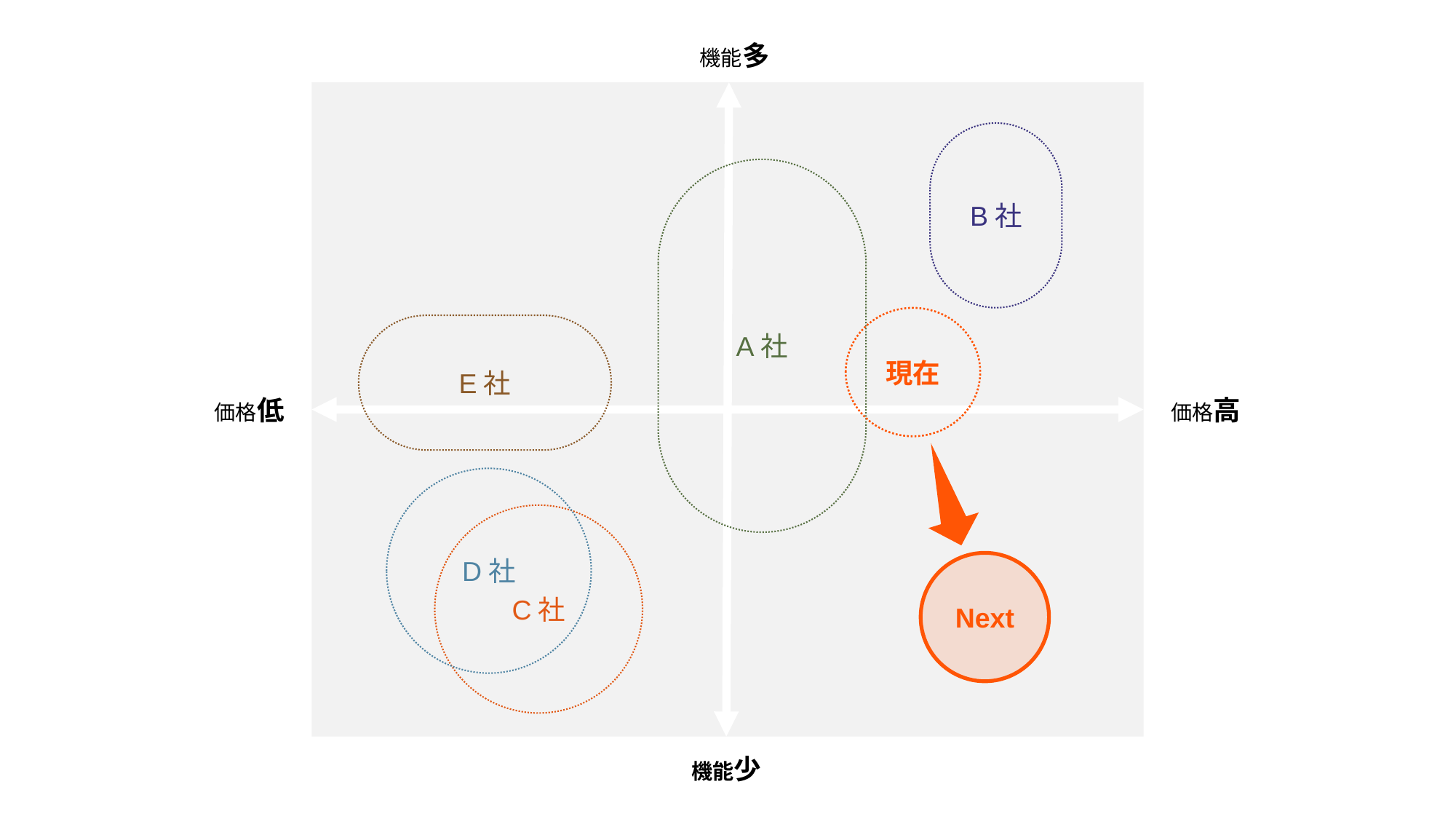

機能多

B社
A社
現在
E社
価格低
価格高

D社
C社
Next
機能少